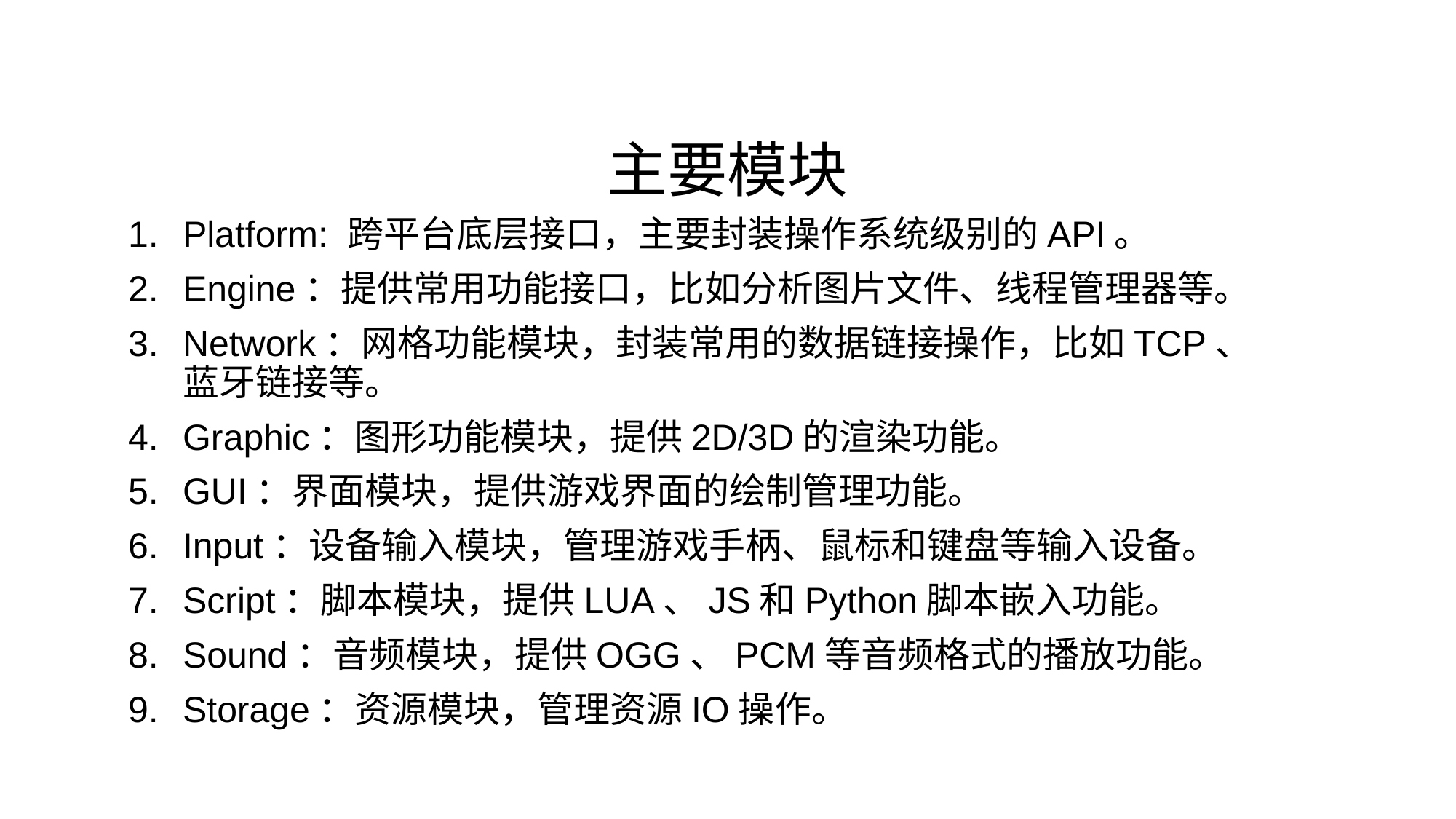

# 主要模块
Platform: 跨平台底层接口，主要封装操作系统级别的API。
Engine：提供常用功能接口，比如分析图片文件、线程管理器等。
Network：网格功能模块，封装常用的数据链接操作，比如TCP、蓝牙链接等。
Graphic：图形功能模块，提供2D/3D的渲染功能。
GUI：界面模块，提供游戏界面的绘制管理功能。
Input：设备输入模块，管理游戏手柄、鼠标和键盘等输入设备。
Script：脚本模块，提供LUA、JS和Python脚本嵌入功能。
Sound：音频模块，提供OGG、PCM等音频格式的播放功能。
Storage：资源模块，管理资源IO操作。